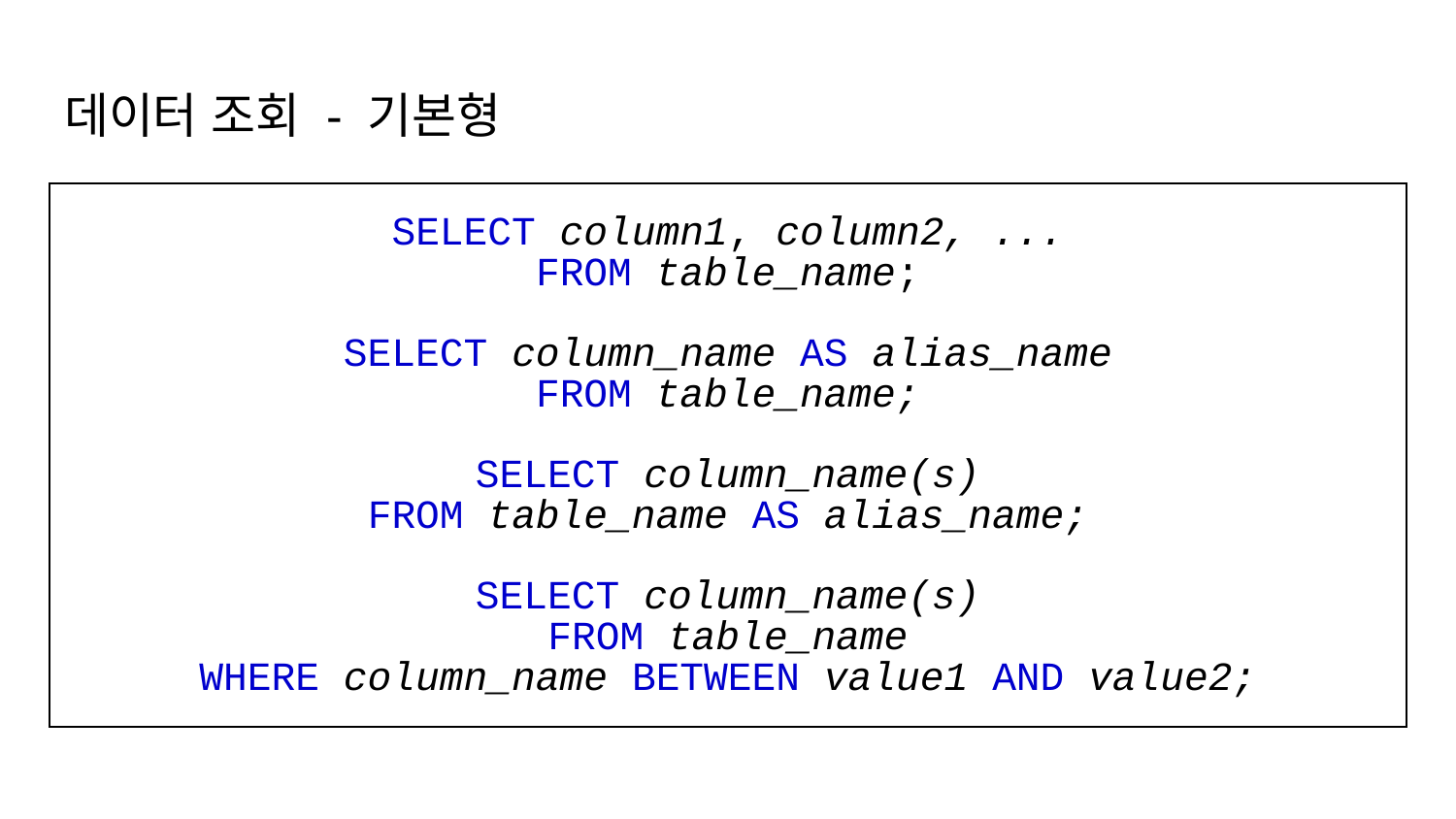

# 데이터 조회 - 기본형
SELECT column1, column2, ...
FROM table_name;

SELECT column_name AS alias_name
FROM table_name;

SELECT column_name(s)
FROM table_name AS alias_name;

SELECT column_name(s)
FROM table_name
WHERE column_name BETWEEN value1 AND value2;